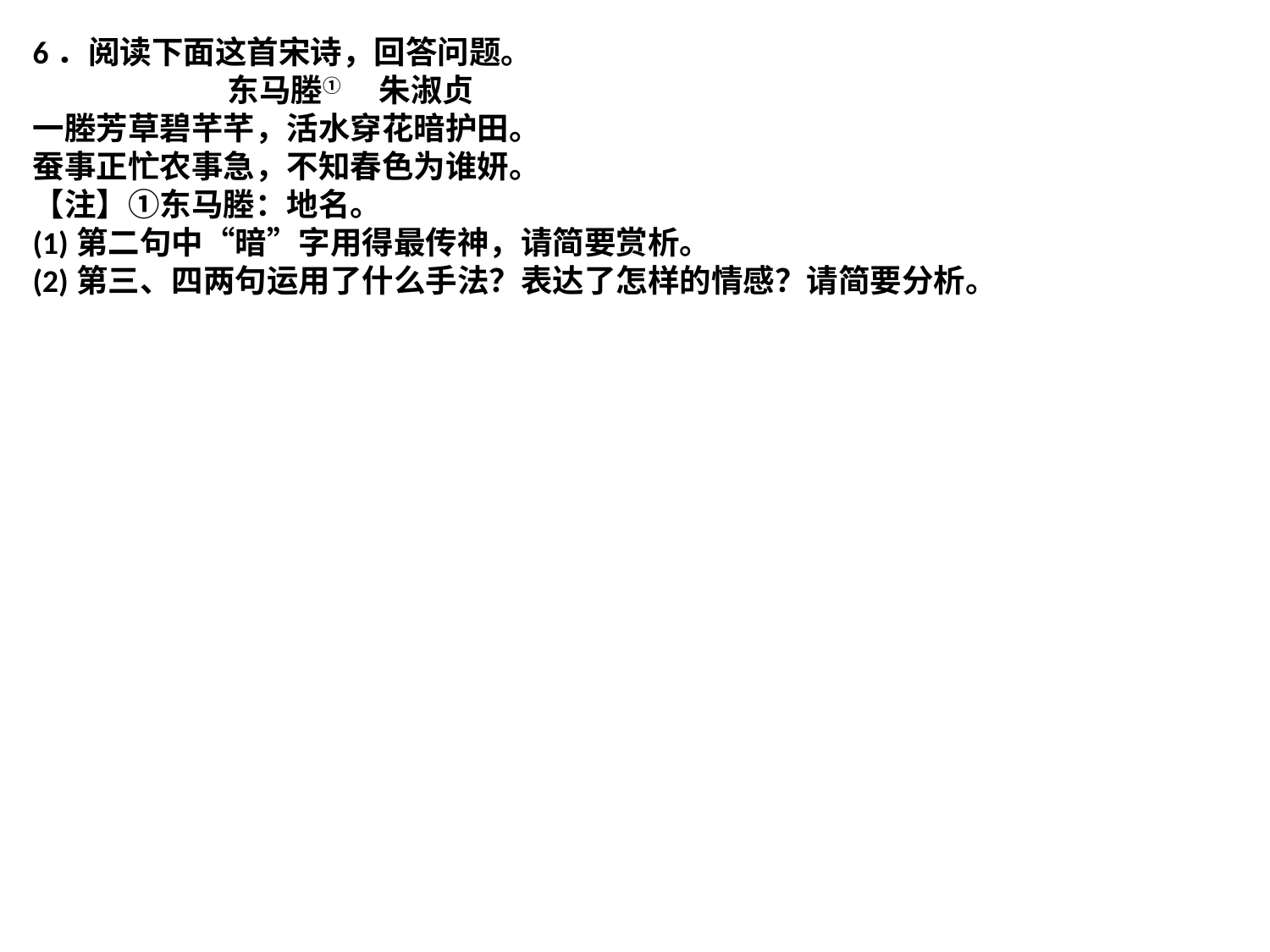

6．阅读下面这首宋诗，回答问题。
                          东马塍①         朱淑贞
一塍芳草碧芊芊，活水穿花暗护田。
蚕事正忙农事急，不知春色为谁妍。
【注】①东马塍：地名。
(1)第二句中“暗”字用得最传神，请简要赏析。
(2)第三、四两句运用了什么手法？表达了怎样的情感？请简要分析。